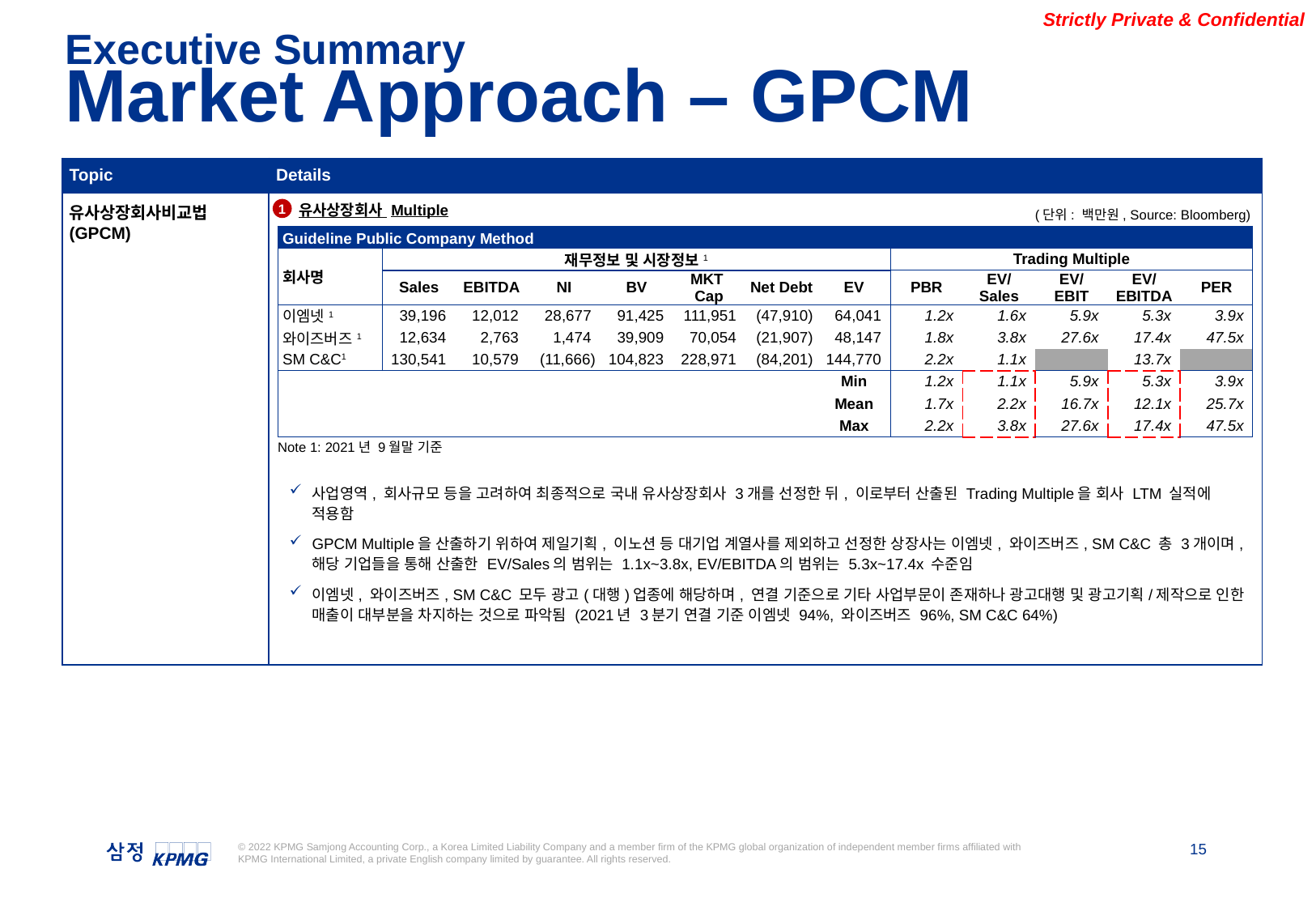

Executive Summary
Market Approach – GPCM
| Topic | Details |
| --- | --- |
| 유사상장회사비교법 (GPCM) | 유사상장회사 Multiple 사업영역, 회사규모 등을 고려하여 최종적으로 국내 유사상장회사 3개를 선정한 뒤, 이로부터 산출된 Trading Multiple을 회사 LTM 실적에 적용함 GPCM Multiple을 산출하기 위하여 제일기획, 이노션 등 대기업 계열사를 제외하고 선정한 상장사는 이엠넷, 와이즈버즈, SM C&C 총 3개이며, 해당 기업들을 통해 산출한 EV/Sales의 범위는 1.1x~3.8x, EV/EBITDA의 범위는 5.3x~17.4x 수준임 이엠넷, 와이즈버즈, SM C&C 모두 광고(대행)업종에 해당하며, 연결 기준으로 기타 사업부문이 존재하나 광고대행 및 광고기획/제작으로 인한 매출이 대부분을 차지하는 것으로 파악됨 (2021년 3분기 연결 기준 이엠넷 94%, 와이즈버즈 96%, SM C&C 64%) |
1
(단위: 백만원, Source: Bloomberg)
| Guideline Public Company Method |  |  |  |  |  |  |  |  |  |  |  |  |
| --- | --- | --- | --- | --- | --- | --- | --- | --- | --- | --- | --- | --- |
| 회사명 | 재무정보 및 시장정보1 |  |  |  |  |  |  | Trading Multiple |  |  |  |  |
|  | Sales | EBITDA | NI | BV | MKT Cap | Net Debt | EV | PBR | EV/ Sales | EV/ EBIT | EV/ EBITDA | PER |
| 이엠넷1 | 39,196 | 12,012 | 28,677 | 91,425 | 111,951 | (47,910) | 64,041 | 1.2x | 1.6x | 5.9x | 5.3x | 3.9x |
| 와이즈버즈1 | 12,634 | 2,763 | 1,474 | 39,909 | 70,054 | (21,907) | 48,147 | 1.8x | 3.8x | 27.6x | 17.4x | 47.5x |
| SM C&C1 | 130,541 | 10,579 | (11,666) | 104,823 | 228,971 | (84,201) | 144,770 | 2.2x | 1.1x |  | 13.7x |  |
|  |  |  |  |  |  |  | Min | 1.2x | 1.1x | 5.9x | 5.3x | 3.9x |
|  |  |  |  |  |  |  | Mean | 1.7x | 2.2x | 16.7x | 12.1x | 25.7x |
|  |  |  |  |  |  |  | Max | 2.2x | 3.8x | 27.6x | 17.4x | 47.5x |
Note 1: 2021년 9월말 기준